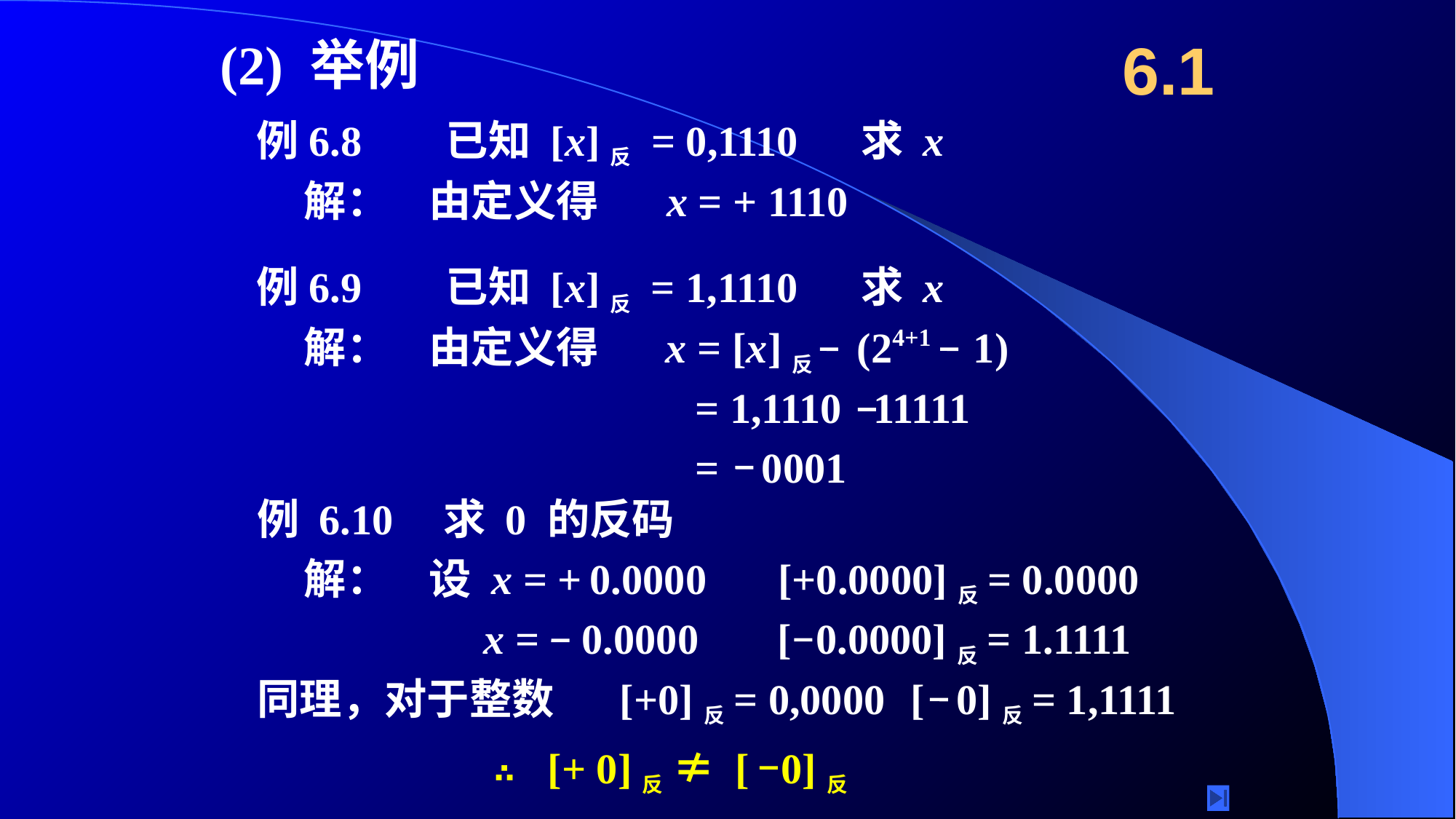

6.1
(2) 举例
例6.8       已知 [x]反 = 0,1110     求 x
解：
由定义得      x = + 1110
例6.9       已知 [x]反 = 1,1110     求 x
解：
由定义得
x = [x]反    (24+1    1)

= 1,1110   11111

=    0001

例 6.10     求 0 的反码
解：
设 x = +  0.0000
[+0.0000]反= 0.0000
x =    0.0000

[   0.0000]反= 1.1111

同理，对于整数
[+0]反= 0,0000
[   0]反= 1,1111

∴   [+ 0]反 ≠ [   0]反